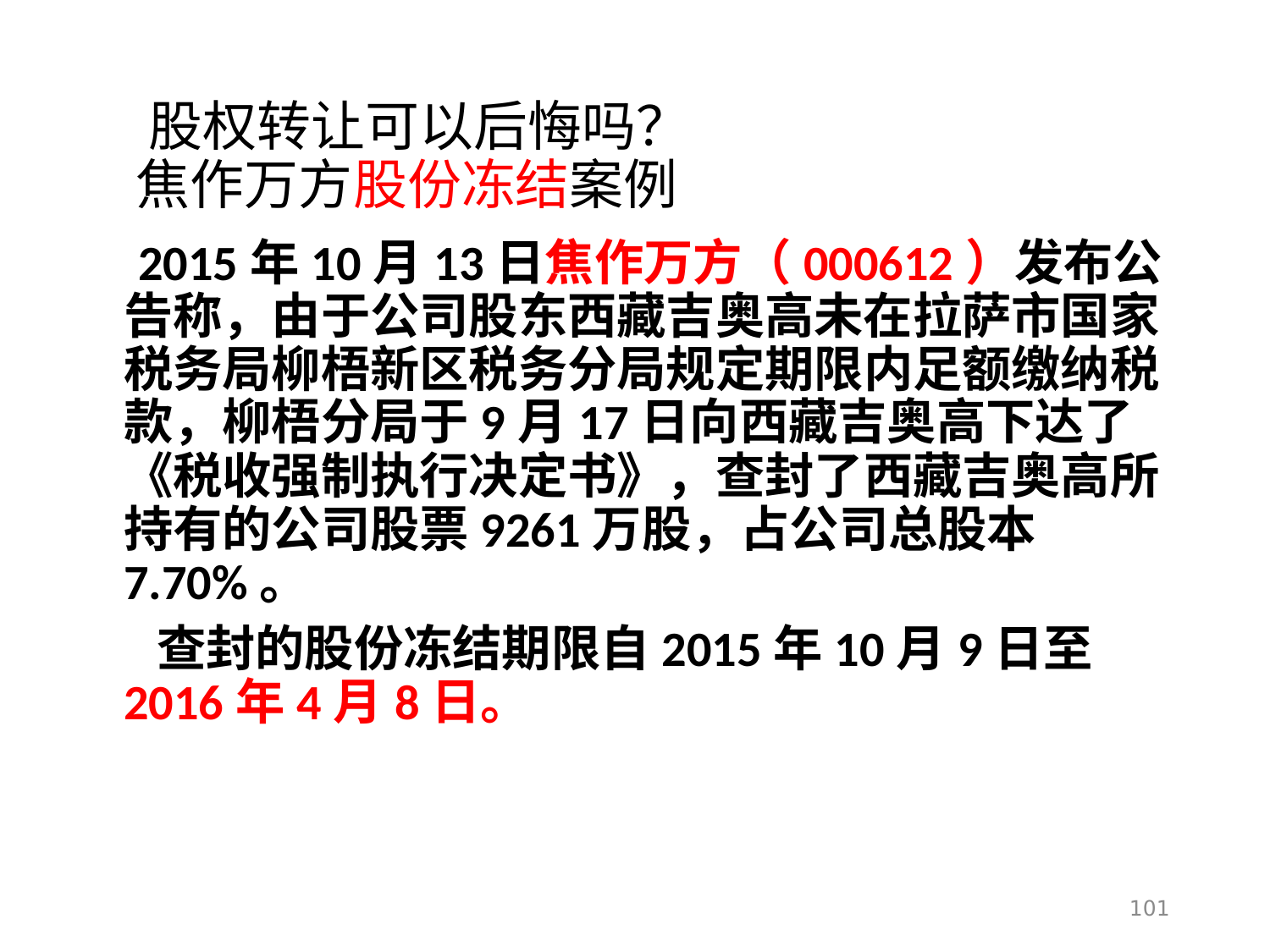

# 股权转让可以后悔吗？ 焦作万方股份冻结案例
    2015年10月13日焦作万方（000612）发布公告称，由于公司股东西藏吉奥高未在拉萨市国家税务局柳梧新区税务分局规定期限内足额缴纳税款，柳梧分局于9月17日向西藏吉奥高下达了《税收强制执行决定书》，查封了西藏吉奥高所持有的公司股票9261万股，占公司总股本7.70%。
    查封的股份冻结期限自2015年10月9日至2016年4月8日。

101